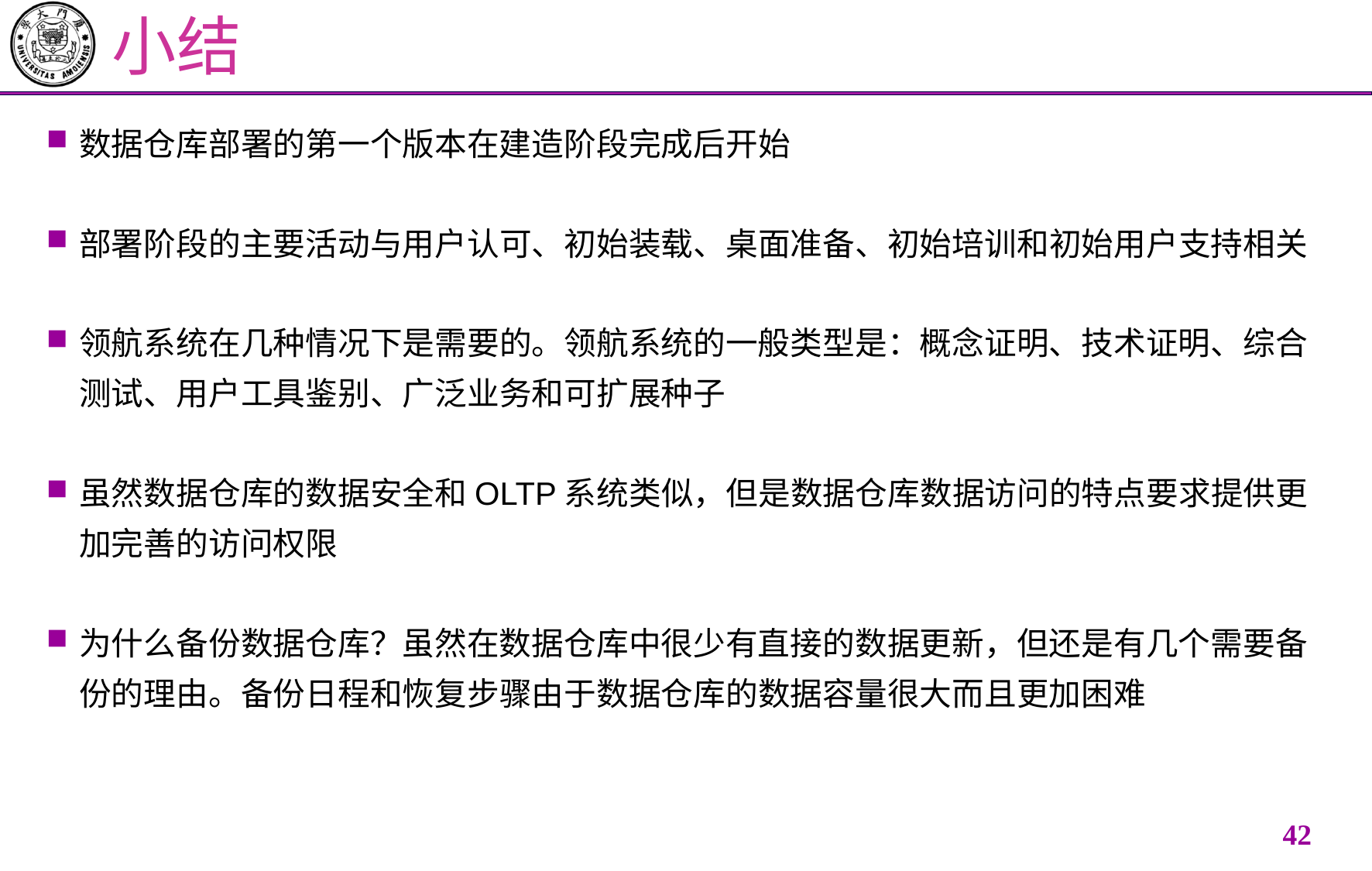

# 小结
数据仓库部署的第一个版本在建造阶段完成后开始

部署阶段的主要活动与用户认可、初始装载、桌面准备、初始培训和初始用户支持相关

领航系统在几种情况下是需要的。领航系统的一般类型是：概念证明、技术证明、综合测试、用户工具鉴别、广泛业务和可扩展种子

虽然数据仓库的数据安全和OLTP系统类似，但是数据仓库数据访问的特点要求提供更加完善的访问权限

为什么备份数据仓库？虽然在数据仓库中很少有直接的数据更新，但还是有几个需要备份的理由。备份日程和恢复步骤由于数据仓库的数据容量很大而且更加困难

42